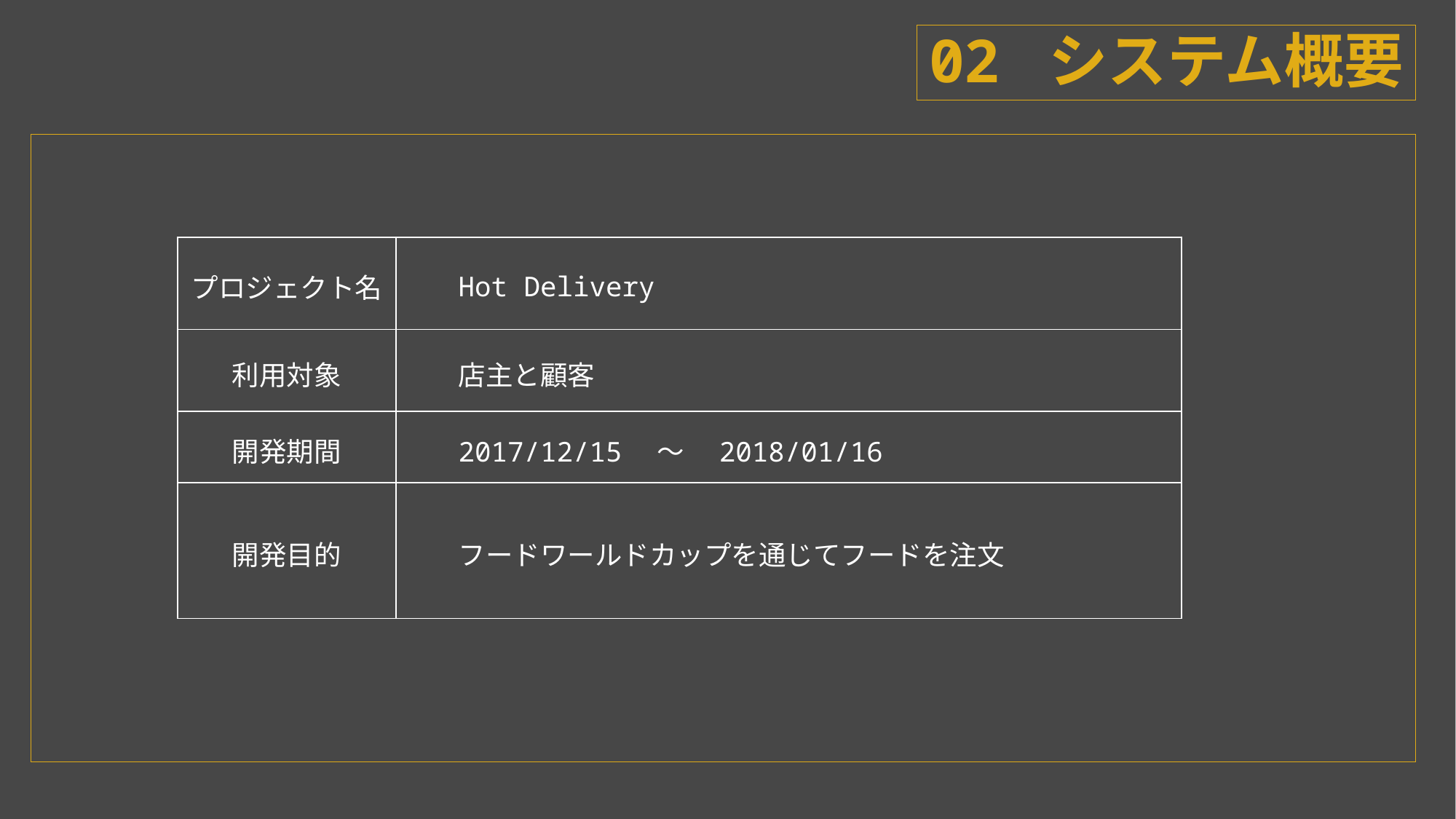

# 02 システム概要

| プロジェクト名 | Hot Delivery |
| --- | --- |
| 利用対象 | 店主と顧客 |
| 開発期間 | 2017/12/15　～　2018/01/16 |
| 開発目的 | フードワールドカップを通じてフードを注文 |